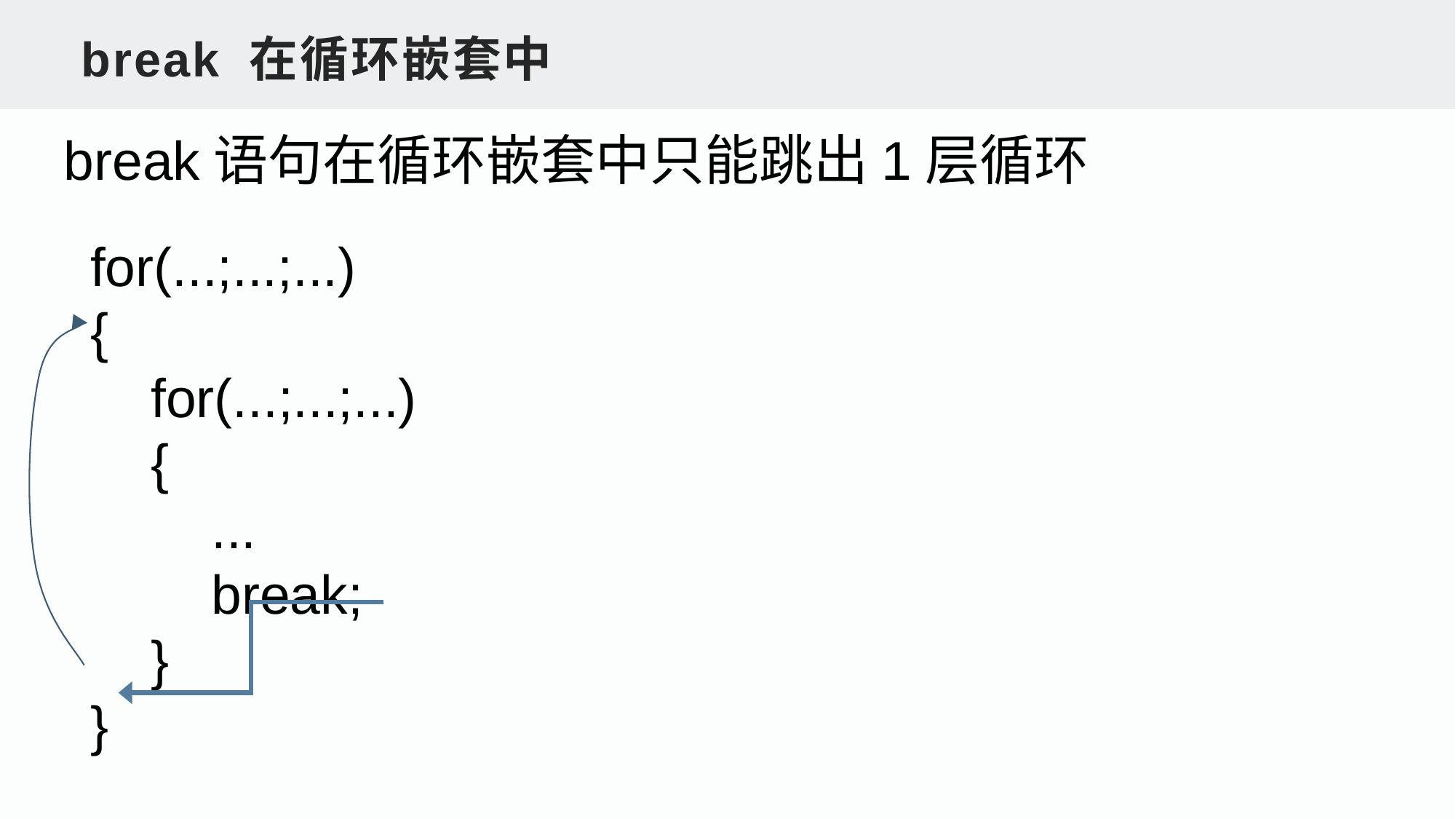

break 在循环嵌套中
break语句在循环嵌套中只能跳出1层循环
for(...;...;...)
{
    for(...;...;...)
    {
        ...
        break;
    }
}